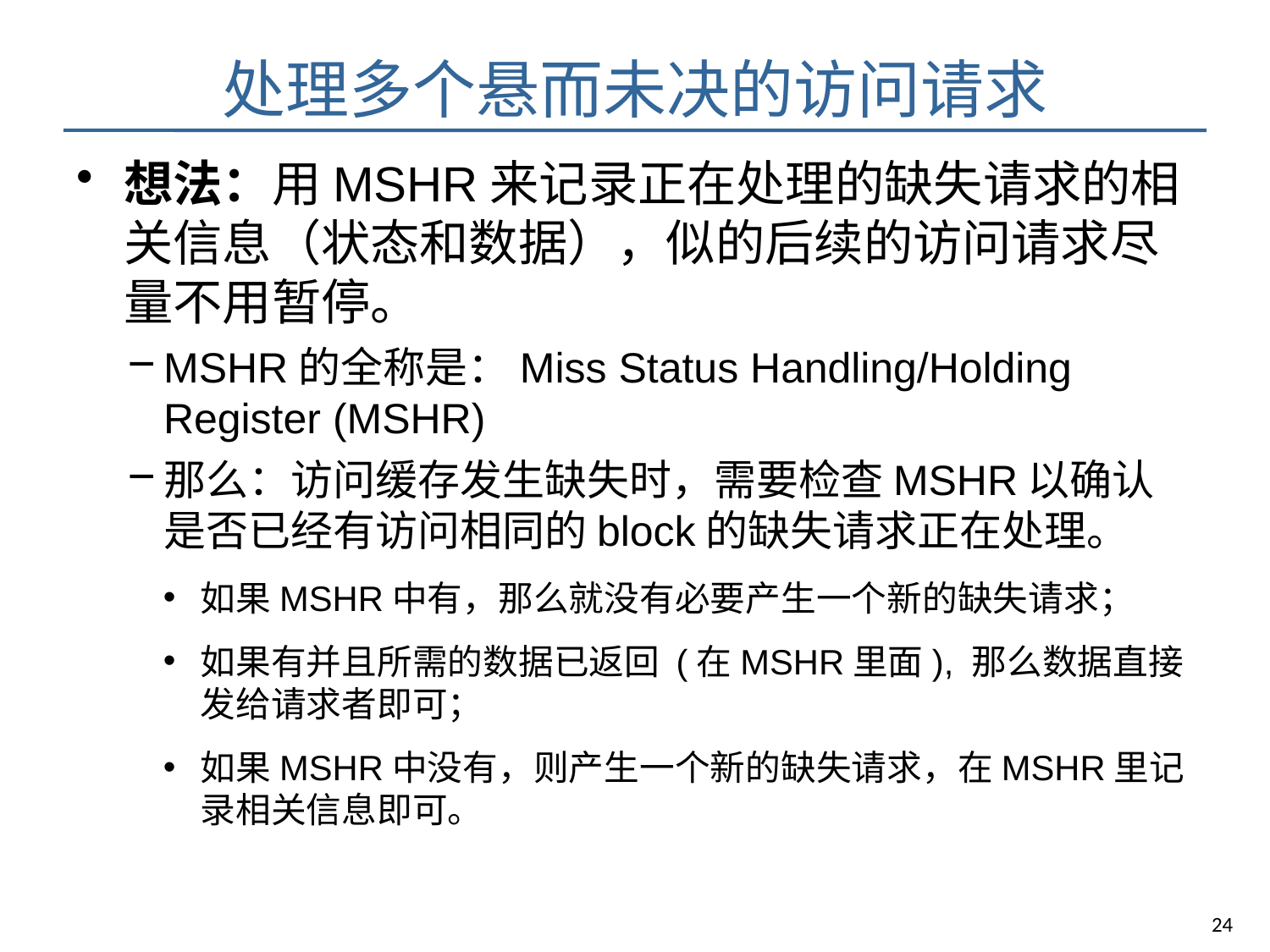

# 处理多个悬而未决的访问请求
想法：用MSHR来记录正在处理的缺失请求的相关信息（状态和数据），似的后续的访问请求尽量不用暂停。
MSHR的全称是：Miss Status Handling/Holding Register (MSHR)
那么：访问缓存发生缺失时，需要检查MSHR以确认是否已经有访问相同的block的缺失请求正在处理。
如果MSHR中有，那么就没有必要产生一个新的缺失请求；
如果有并且所需的数据已返回 (在MSHR里面), 那么数据直接发给请求者即可；
如果MSHR中没有，则产生一个新的缺失请求，在MSHR里记录相关信息即可。
24